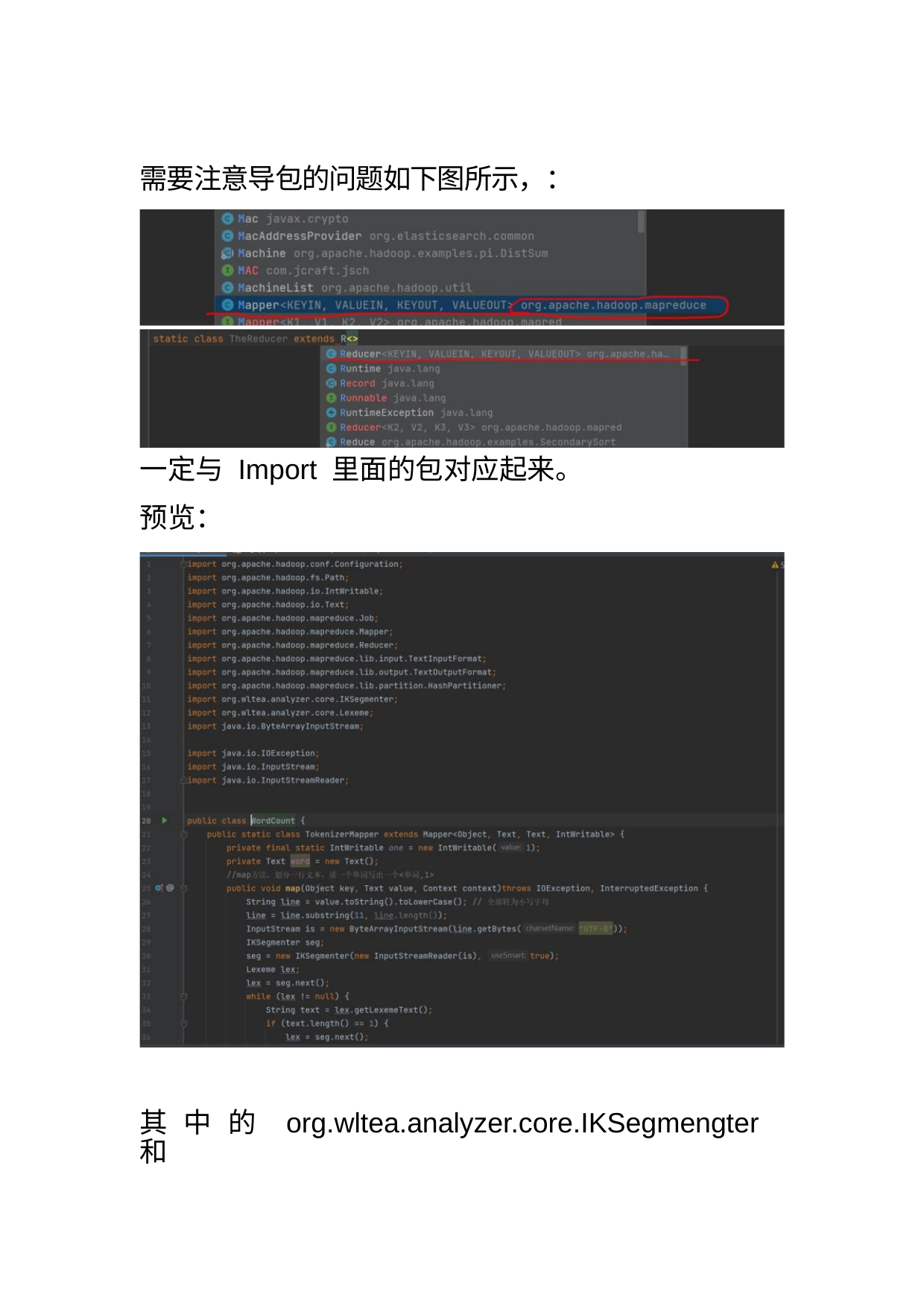

需要注意导包的问题如下图所示，：

一定与 Import 里面的包对应起来。
预览：

其 中 的 org.wltea.analyzer.core.IKSegmengter 和